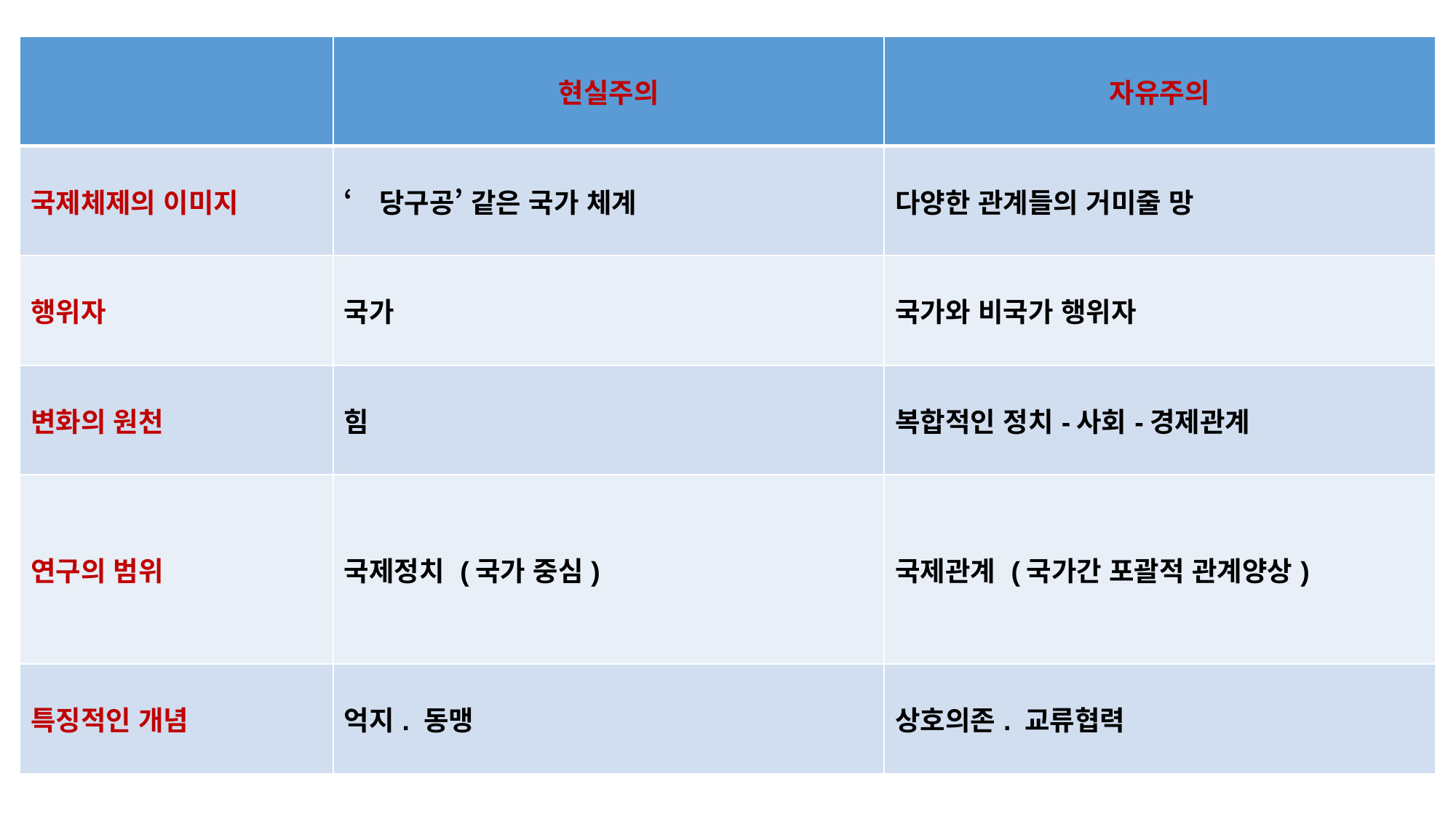

|  | 현실주의 | 자유주의 |
| --- | --- | --- |
| 국제체제의 이미지 | ‘당구공’ 같은 국가 체계 | 다양한 관계들의 거미줄 망 |
| 행위자 | 국가 | 국가와 비국가 행위자 |
| 변화의 원천 | 힘 | 복합적인 정치-사회-경제관계 |
| 연구의 범위 | 국제정치 (국가 중심) | 국제관계 (국가간 포괄적 관계양상) |
| 특징적인 개념 | 억지. 동맹 | 상호의존. 교류협력 |